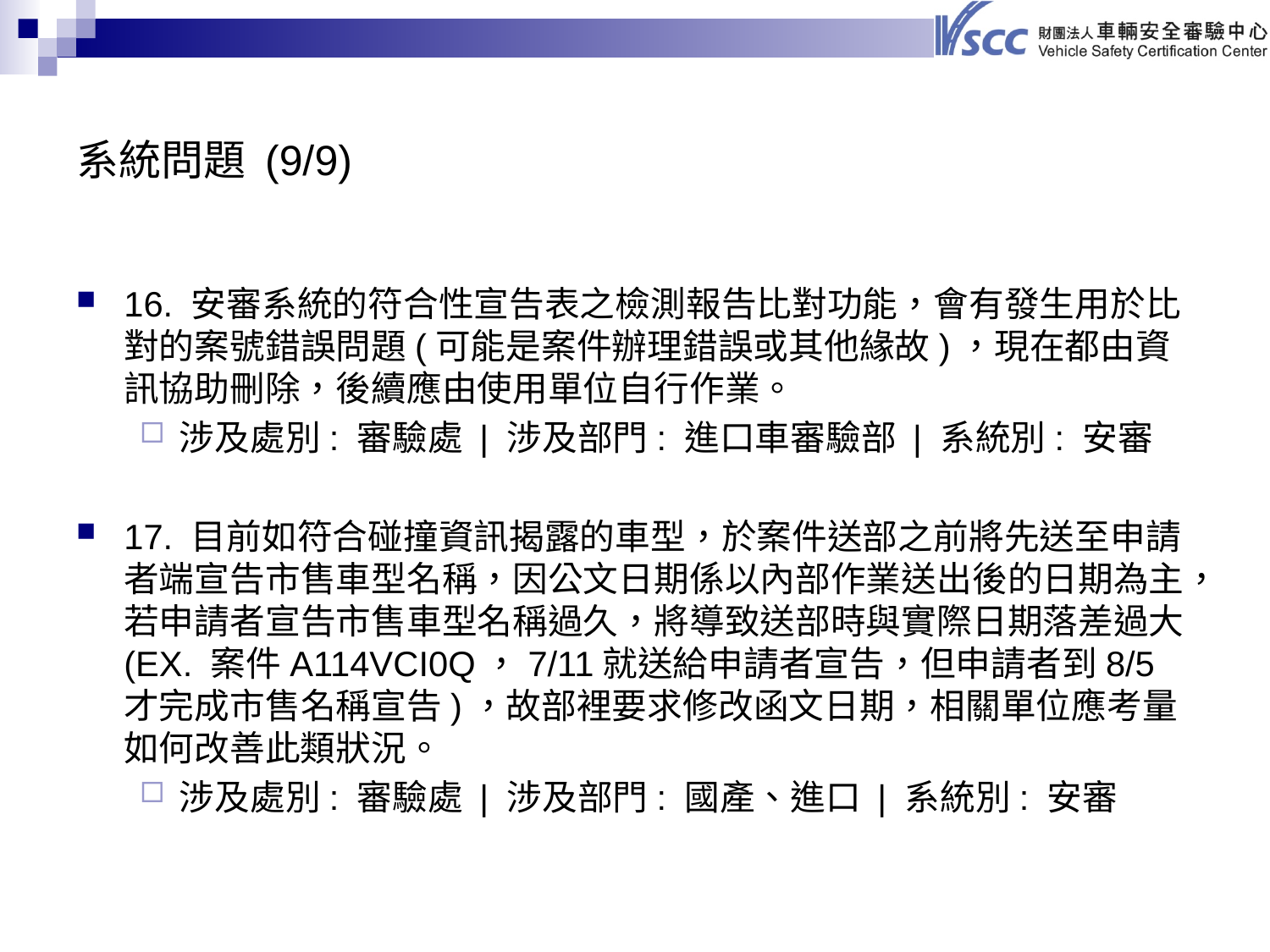

# 系統問題 (9/9)
16. 安審系統的符合性宣告表之檢測報告比對功能，會有發生用於比對的案號錯誤問題(可能是案件辦理錯誤或其他緣故)，現在都由資訊協助刪除，後續應由使用單位自行作業。
涉及處別: 審驗處 | 涉及部門: 進口車審驗部 | 系統別: 安審

17. 目前如符合碰撞資訊揭露的車型，於案件送部之前將先送至申請者端宣告市售車型名稱，因公文日期係以內部作業送出後的日期為主，若申請者宣告市售車型名稱過久，將導致送部時與實際日期落差過大(EX. 案件A114VCI0Q，7/11就送給申請者宣告，但申請者到8/5才完成市售名稱宣告)，故部裡要求修改函文日期，相關單位應考量如何改善此類狀況。
涉及處別: 審驗處 | 涉及部門: 國產、進口 | 系統別: 安審